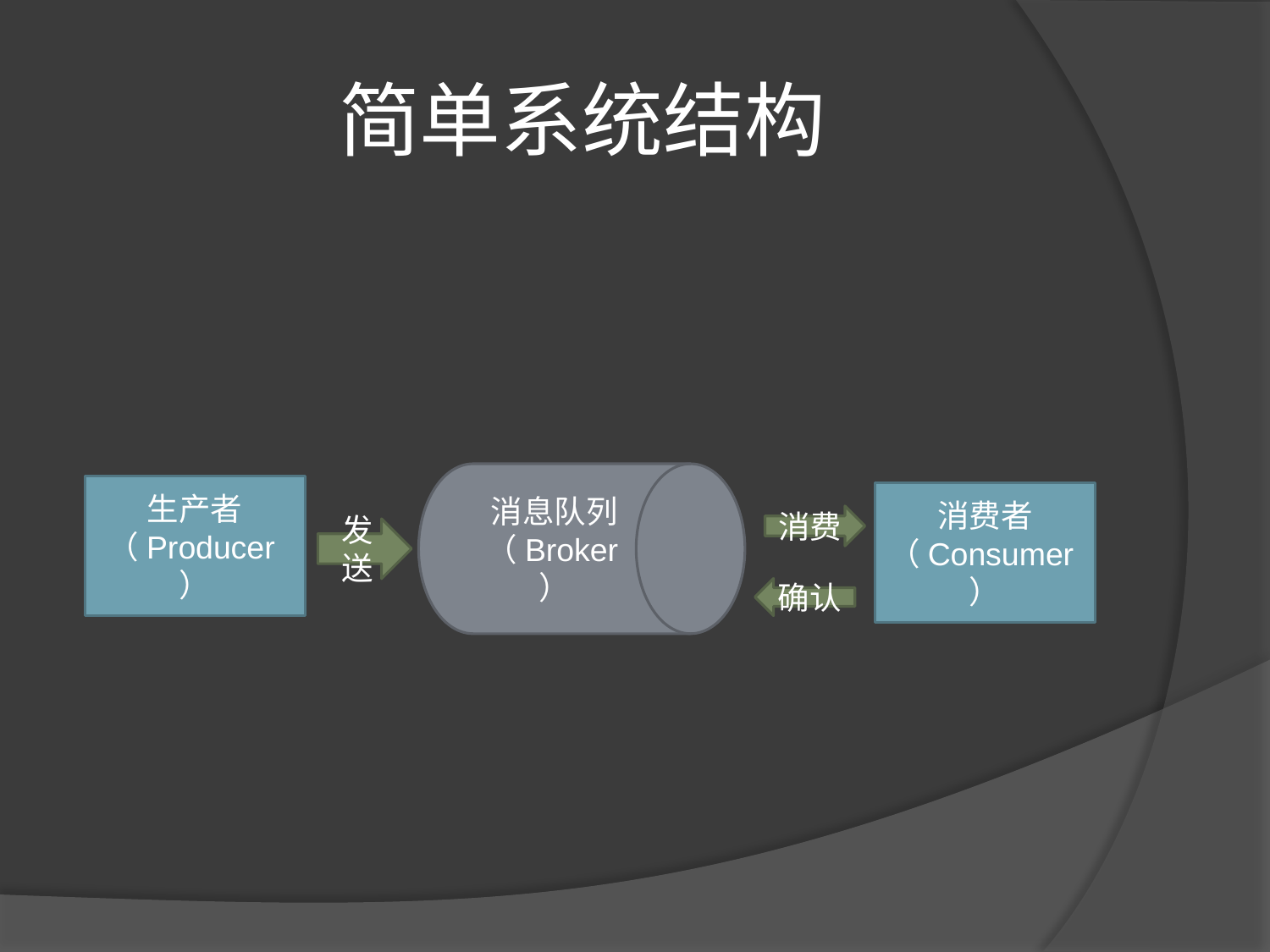

# 简单系统结构
消息队列（Broker）
生产者（Producer）
消费者（Consumer）
消费
发送
确认